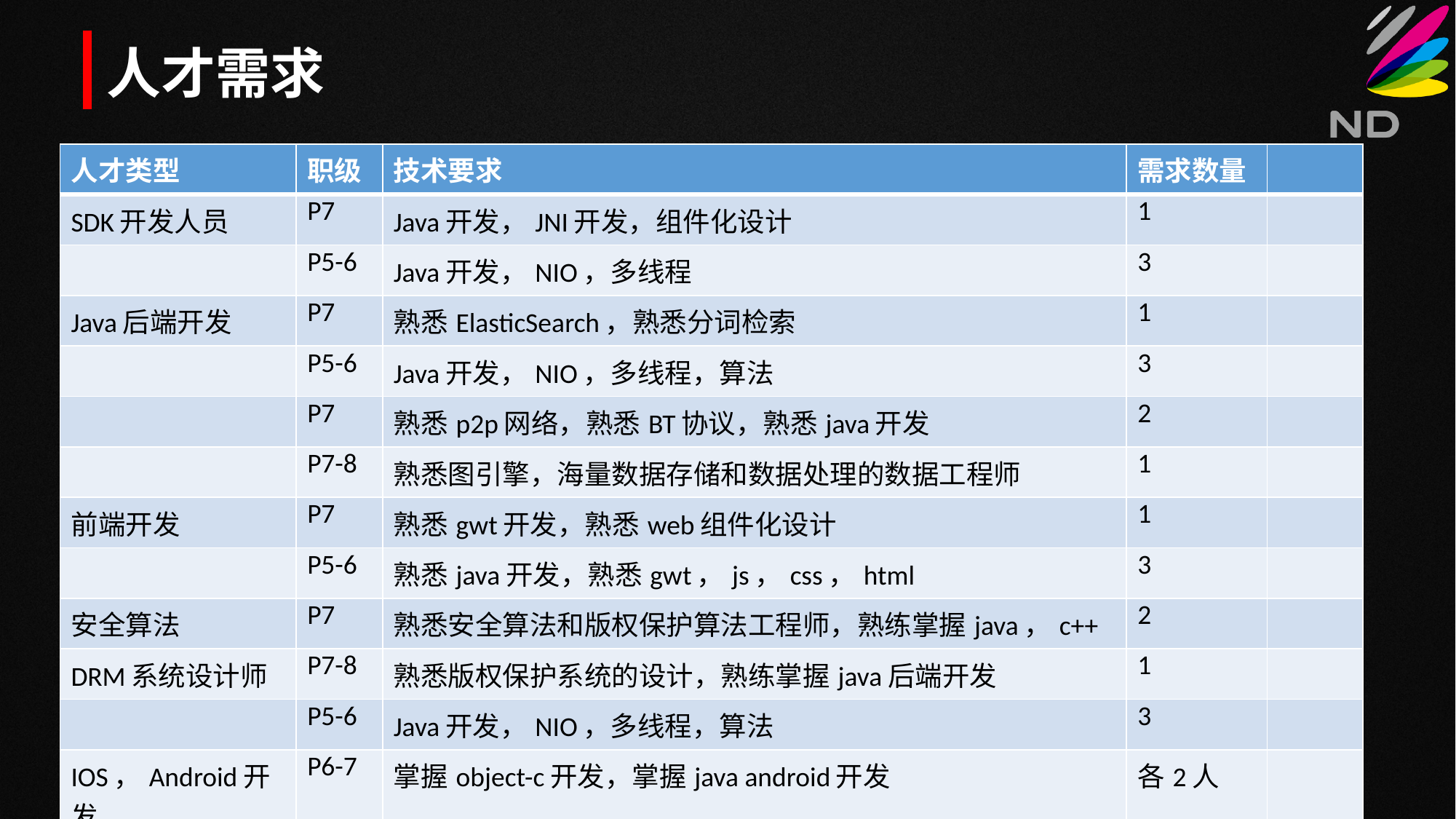

人才需求
| 人才类型 | 职级 | 技术要求 | 需求数量 |  |
| --- | --- | --- | --- | --- |
| SDK开发人员 | P7 | Java开发，JNI开发，组件化设计 | 1 |  |
|  | P5-6 | Java开发，NIO，多线程 | 3 |  |
| Java后端开发 | P7 | 熟悉ElasticSearch，熟悉分词检索 | 1 |  |
|  | P5-6 | Java开发，NIO，多线程，算法 | 3 |  |
|  | P7 | 熟悉p2p网络，熟悉BT协议，熟悉java开发 | 2 |  |
|  | P7-8 | 熟悉图引擎，海量数据存储和数据处理的数据工程师 | 1 |  |
| 前端开发 | P7 | 熟悉gwt开发，熟悉web组件化设计 | 1 |  |
|  | P5-6 | 熟悉java开发，熟悉gwt，js，css，html | 3 |  |
| 安全算法 | P7 | 熟悉安全算法和版权保护算法工程师，熟练掌握java，c++ | 2 |  |
| DRM系统设计师 | P7-8 | 熟悉版权保护系统的设计，熟练掌握java后端开发 | 1 |  |
|  | P5-6 | Java开发，NIO，多线程，算法 | 3 |  |
| IOS，Android开发 | P6-7 | 掌握object-c开发，掌握java android开发 | 各2人 |  |
ND Engineering Institute Confidential
18